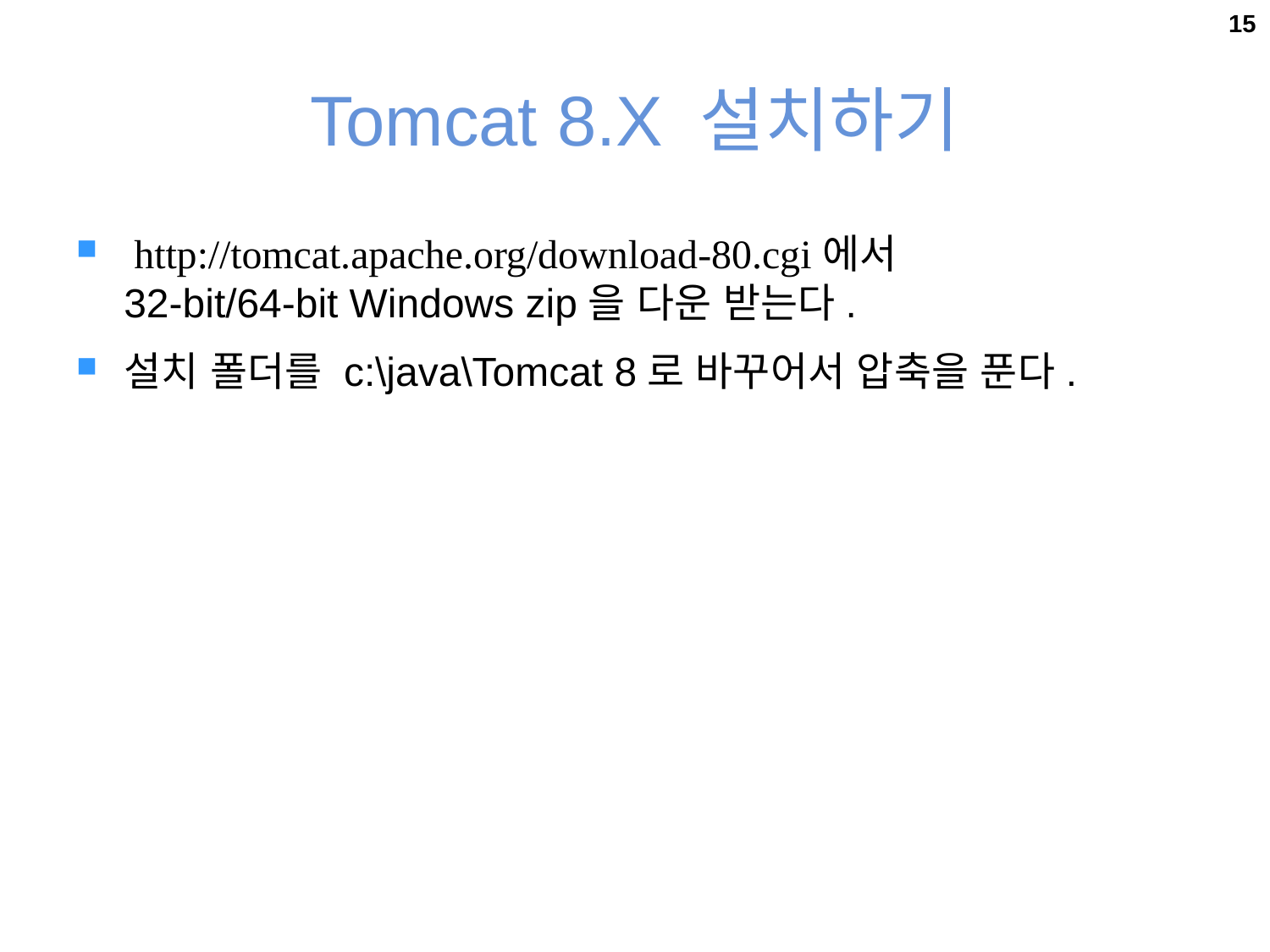

15
# Tomcat 8.X 설치하기
 http://tomcat.apache.org/download-80.cgi에서
32-bit/64-bit Windows zip을 다운 받는다.
설치 폴더를 c:\java\Tomcat 8로 바꾸어서 압축을 푼다.